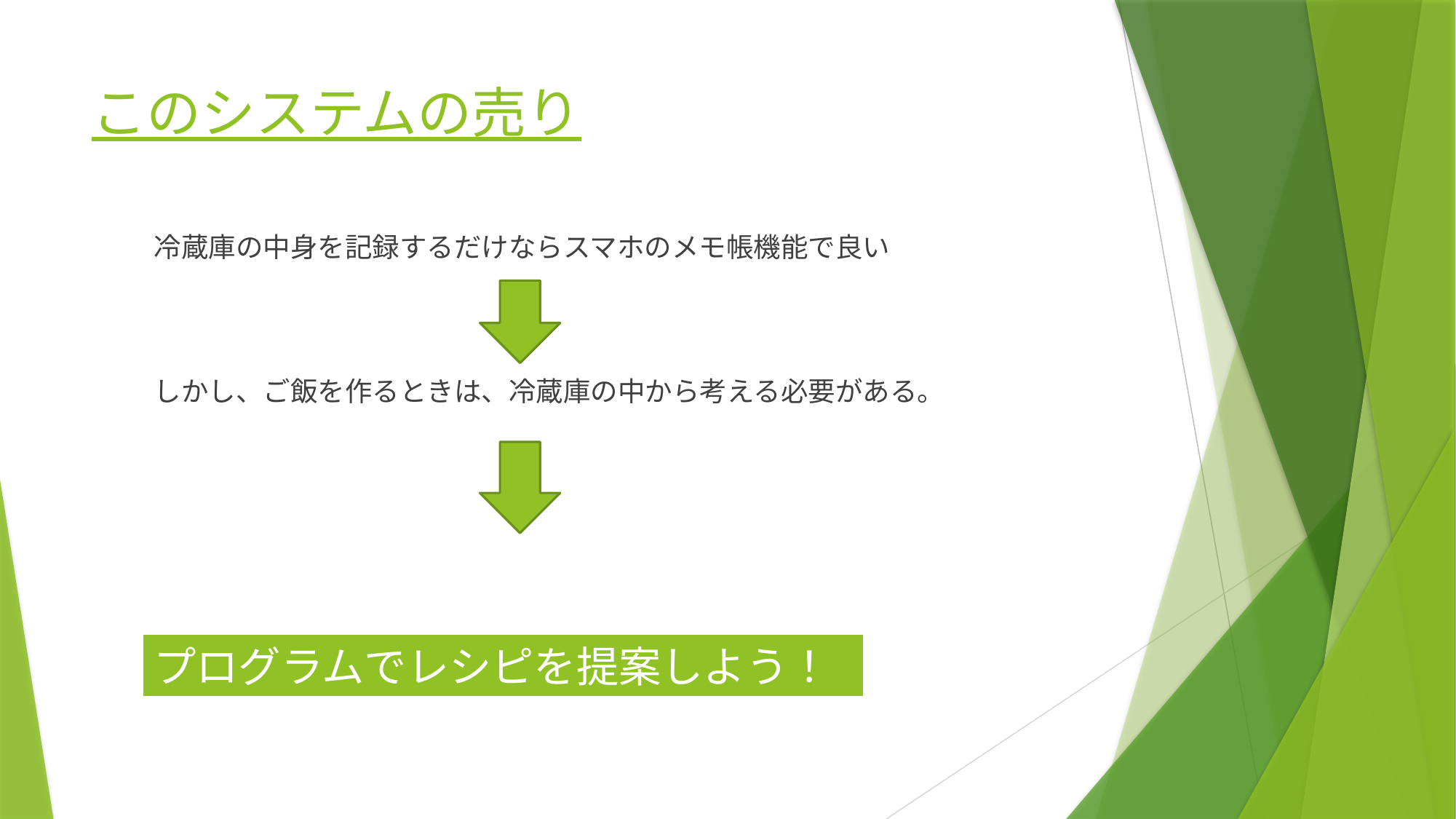

# このシステムの売り
冷蔵庫の中身を記録するだけならスマホのメモ帳機能で良い

しかし、ご飯を作るときは、冷蔵庫の中から考える必要がある。

プログラムでレシピを提案しよう！